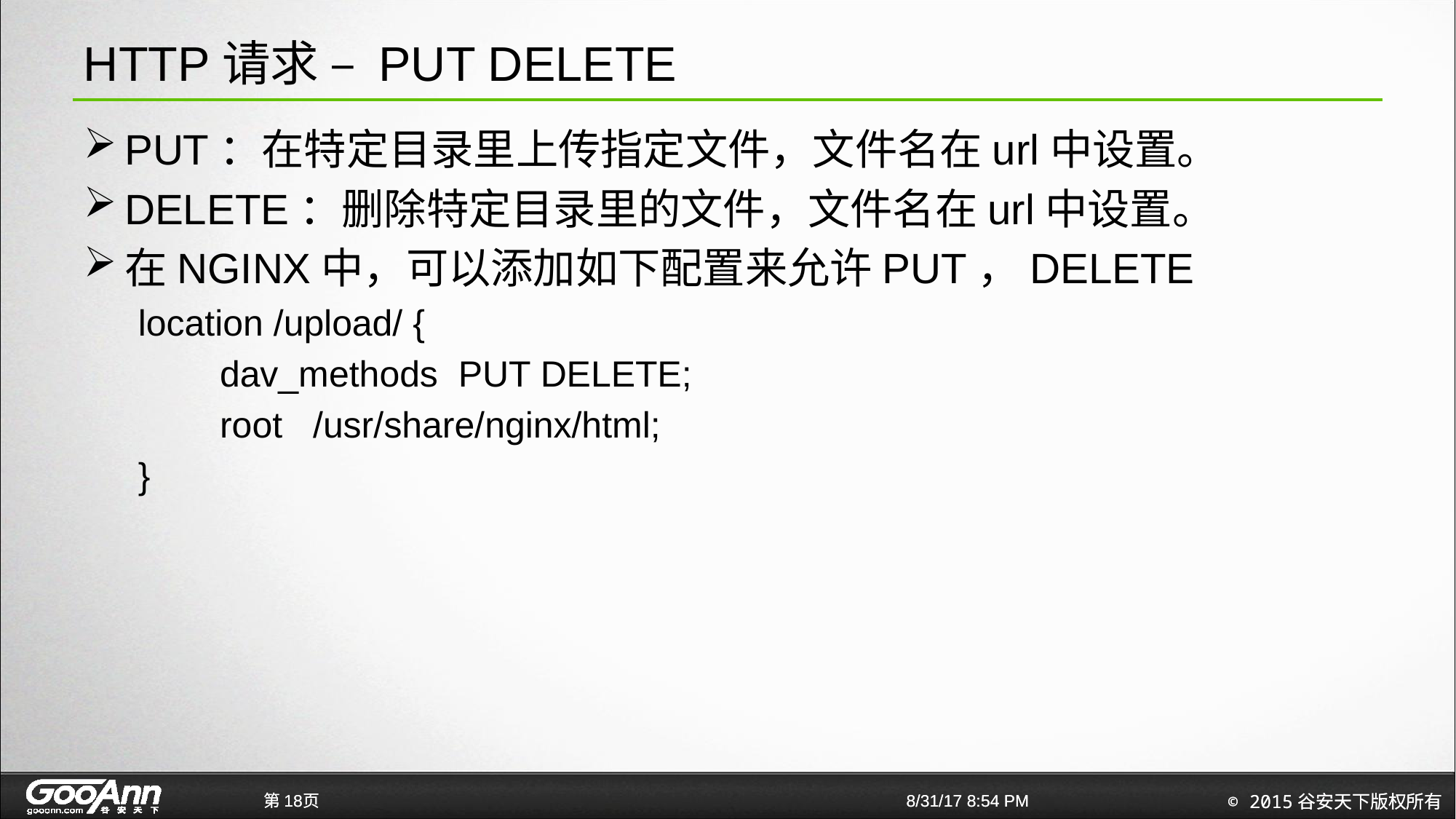

# HTTP请求 – PUT DELETE
PUT：在特定目录里上传指定文件，文件名在url中设置。
DELETE：删除特定目录里的文件，文件名在url中设置。
在NGINX中，可以添加如下配置来允许PUT，DELETE
location /upload/ {
        dav_methods  PUT DELETE;
        root   /usr/share/nginx/html;
}